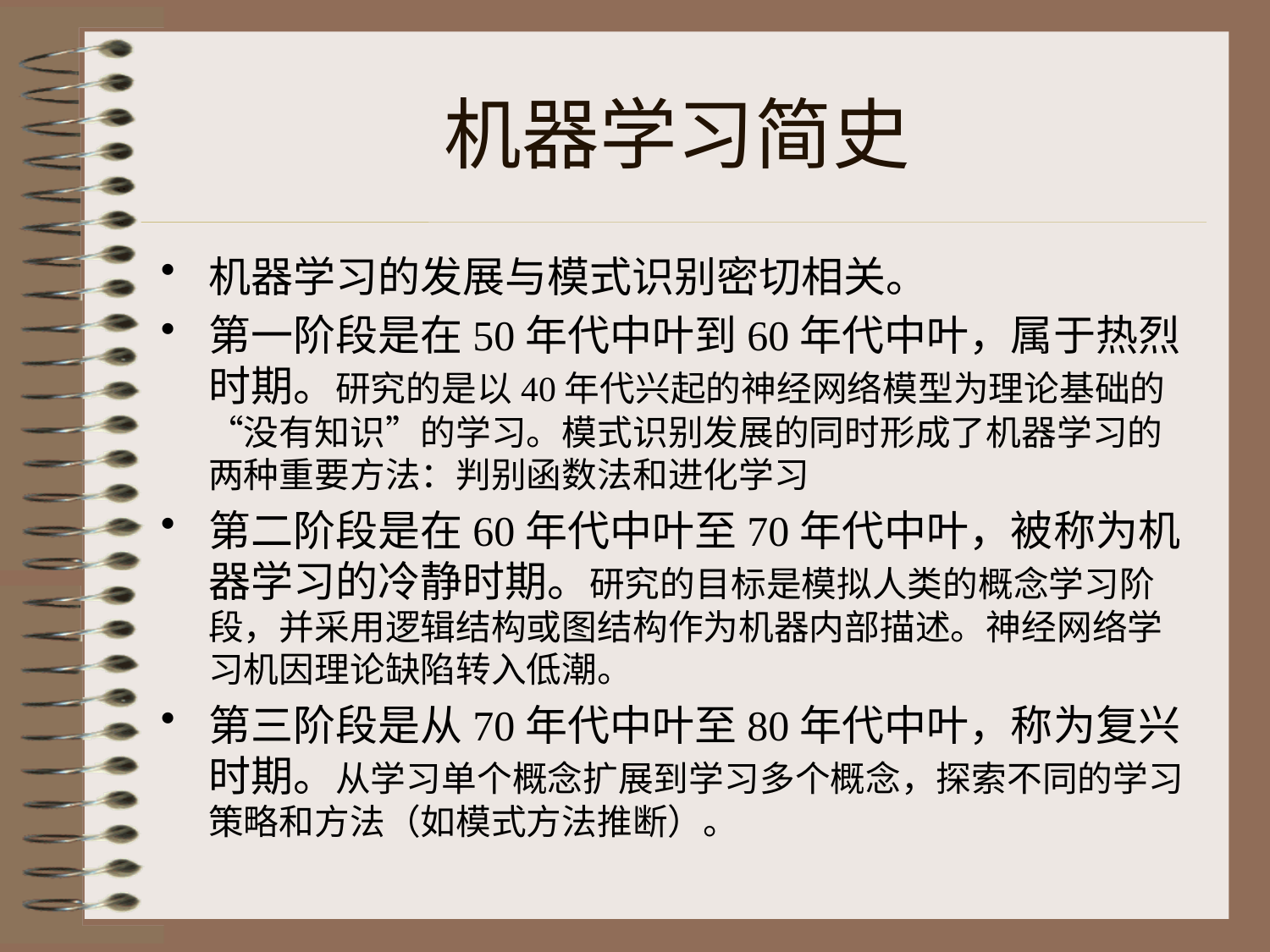

# 机器学习简史
机器学习的发展与模式识别密切相关。
第一阶段是在50年代中叶到60年代中叶，属于热烈时期。研究的是以40年代兴起的神经网络模型为理论基础的“没有知识”的学习。模式识别发展的同时形成了机器学习的两种重要方法：判别函数法和进化学习
第二阶段是在60年代中叶至70年代中叶，被称为机器学习的冷静时期。研究的目标是模拟人类的概念学习阶段，并采用逻辑结构或图结构作为机器内部描述。神经网络学习机因理论缺陷转入低潮。
第三阶段是从70年代中叶至80年代中叶，称为复兴时期。从学习单个概念扩展到学习多个概念，探索不同的学习策略和方法（如模式方法推断）。